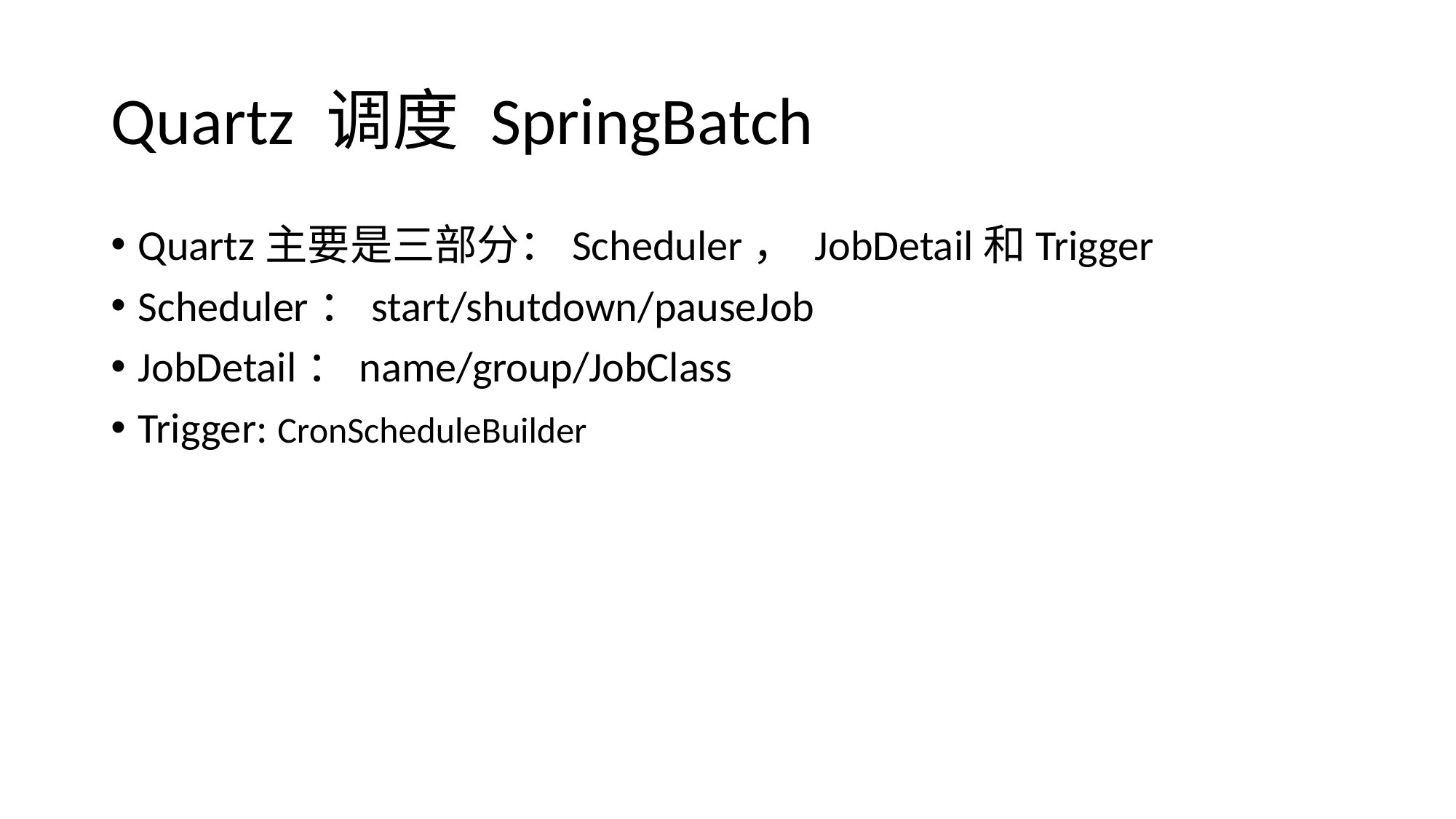

# Quartz 调度 SpringBatch
Quartz主要是三部分：Scheduler， JobDetail和Trigger
Scheduler：start/shutdown/pauseJob
JobDetail：name/group/JobClass
Trigger: CronScheduleBuilder